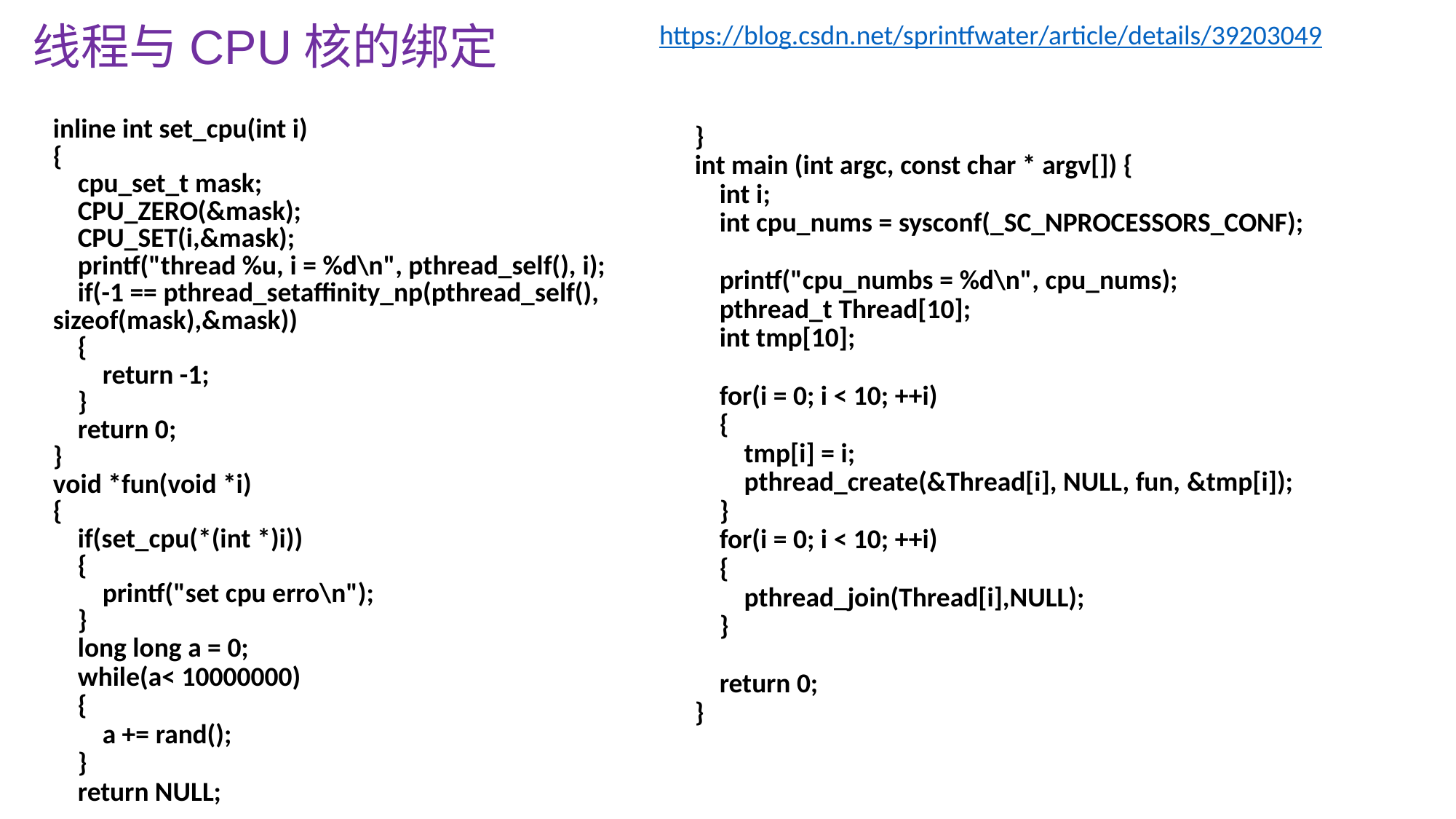

线程与CPU核的绑定
https://blog.csdn.net/sprintfwater/article/details/39203049

}
int main (int argc, const char * argv[]) {
    int i;
    int cpu_nums = sysconf(_SC_NPROCESSORS_CONF);

    printf("cpu_numbs = %d\n", cpu_nums);
    pthread_t Thread[10];
    int tmp[10];

    for(i = 0; i < 10; ++i)
    {
        tmp[i] = i;
        pthread_create(&Thread[i], NULL, fun, &tmp[i]);
    }
    for(i = 0; i < 10; ++i)
    {
        pthread_join(Thread[i],NULL);
    }

    return 0;
}
inline int set_cpu(int i)
{
    cpu_set_t mask;
    CPU_ZERO(&mask);
    CPU_SET(i,&mask);
    printf("thread %u, i = %d\n", pthread_self(), i);
    if(-1 == pthread_setaffinity_np(pthread_self(), sizeof(mask),&mask))
    {
        return -1;
    }
    return 0;
}
void *fun(void *i)
{
    if(set_cpu(*(int *)i))
    {
        printf("set cpu erro\n");
    }
    long long a = 0;
    while(a< 10000000)
    {
        a += rand();
    }
    return NULL;